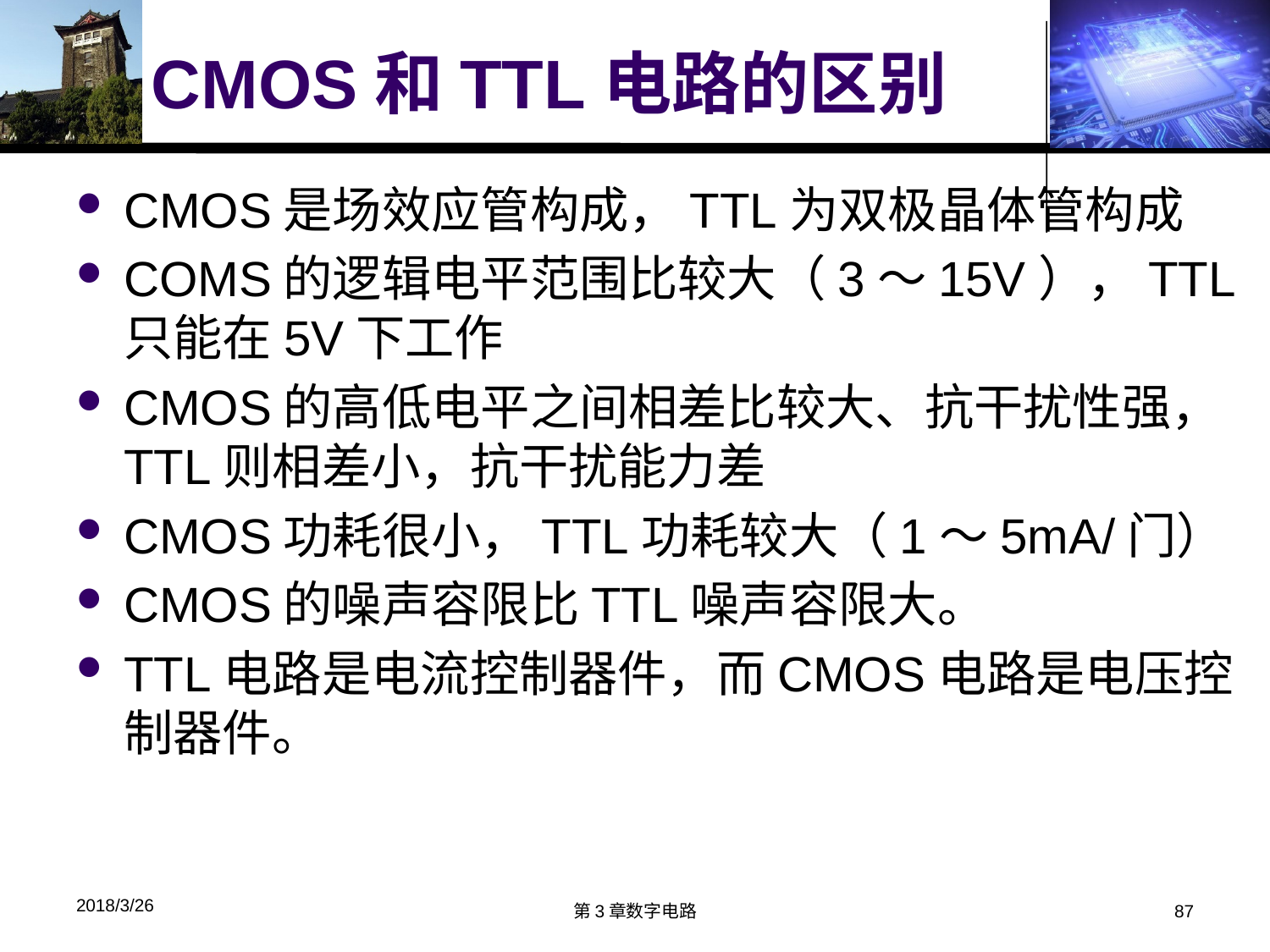

# CMOS和TTL电路的区别
CMOS是场效应管构成，TTL为双极晶体管构成
COMS的逻辑电平范围比较大（3～15V），TTL只能在5V下工作
CMOS的高低电平之间相差比较大、抗干扰性强，TTL则相差小，抗干扰能力差
CMOS功耗很小，TTL功耗较大（1～5mA/门）
CMOS的噪声容限比TTL噪声容限大。
TTL电路是电流控制器件，而CMOS电路是电压控制器件。
2018/3/26
第3章数字电路
87